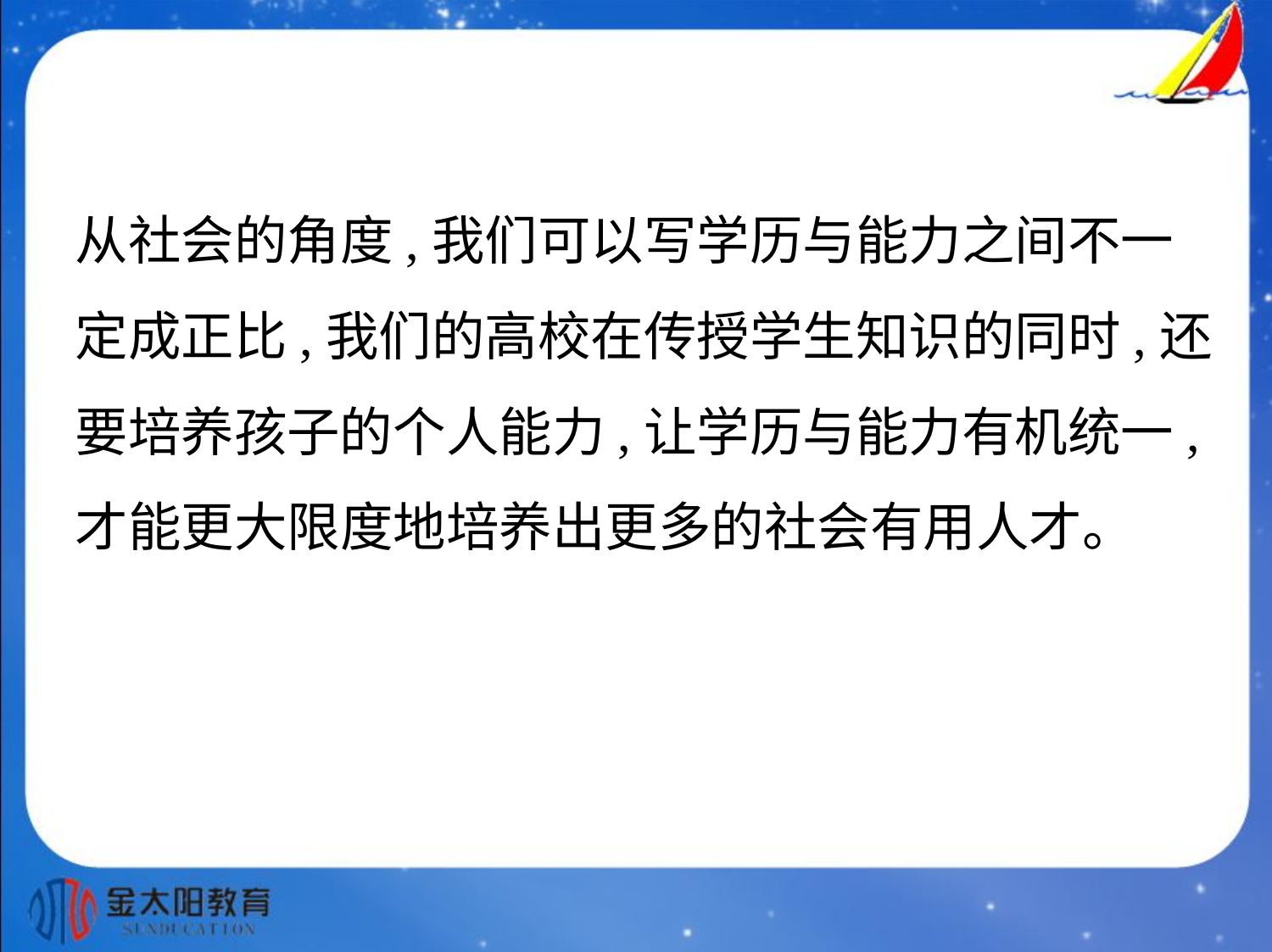

从社会的角度,我们可以写学历与能力之间不一
定成正比,我们的高校在传授学生知识的同时,还
要培养孩子的个人能力,让学历与能力有机统一,
才能更大限度地培养出更多的社会有用人才。